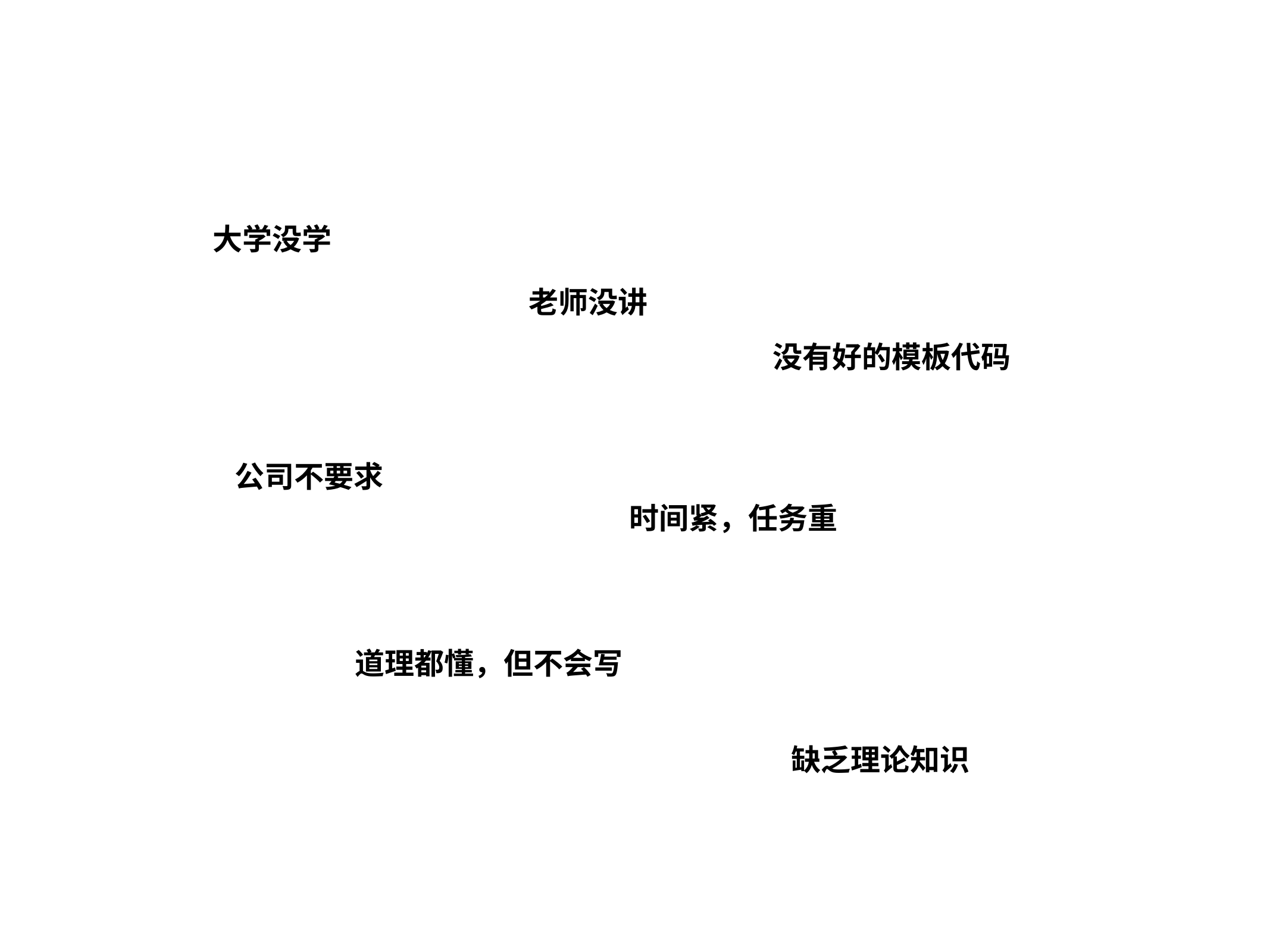

大学没学
老师没讲
没有好的模板代码
公司不要求
时间紧，任务重
道理都懂，但不会写
缺乏理论知识